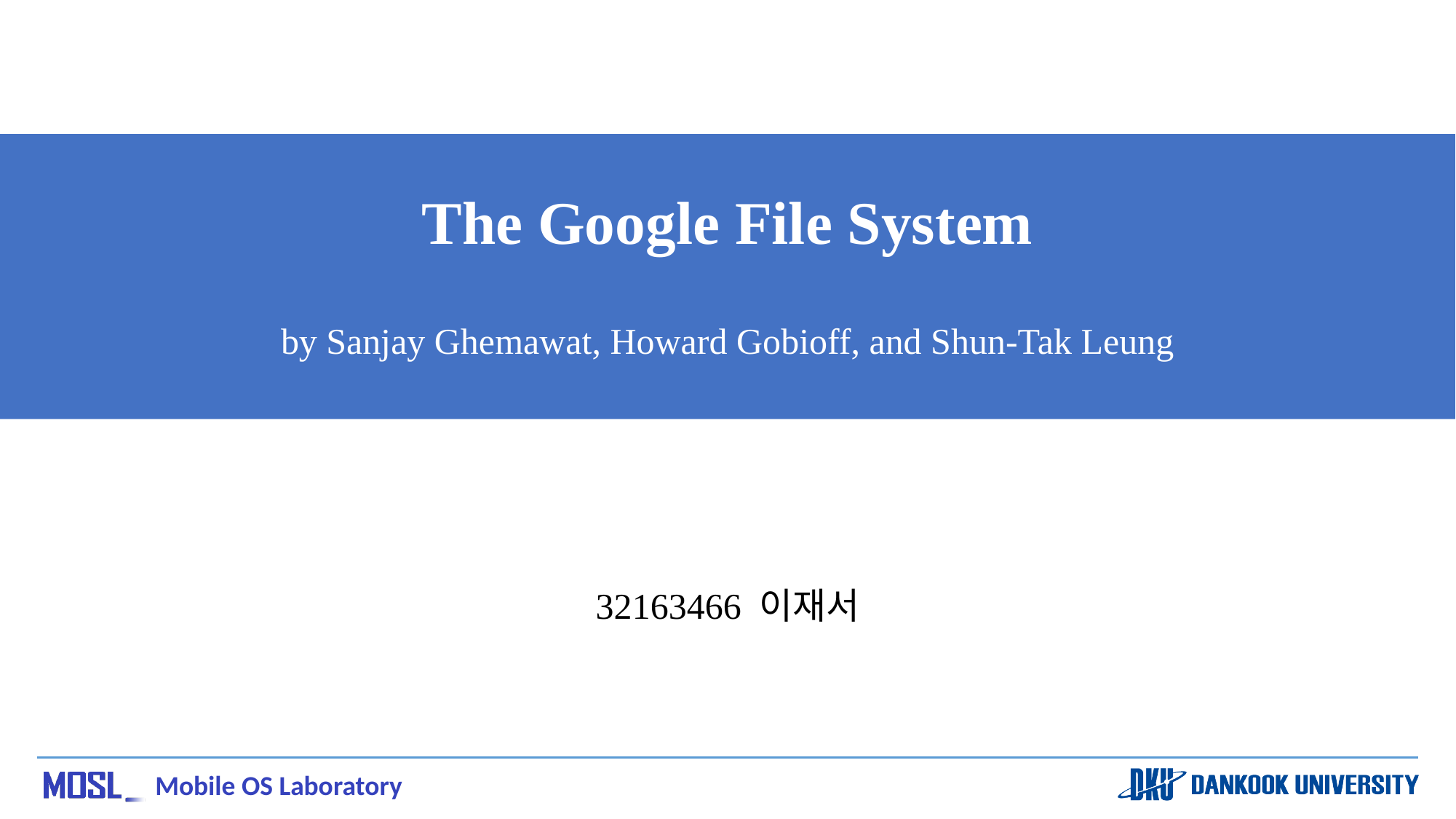

# The Google File System by Sanjay Ghemawat, Howard Gobioff, and Shun-Tak Leung
32163466 이재서